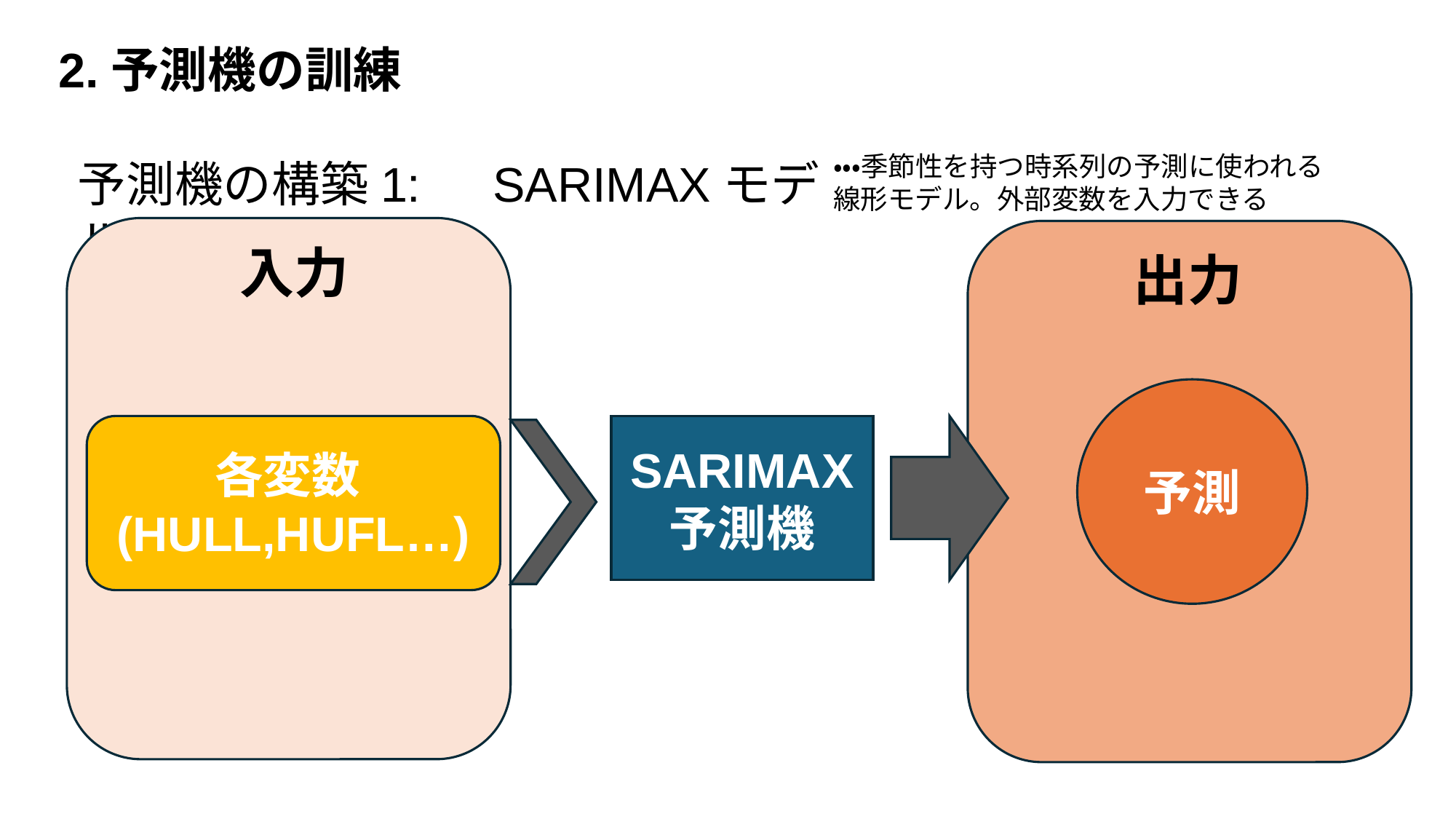

2.予測機の訓練
・・・季節性を持つ時系列の予測に使われる線形モデル。外部変数を入力できる
予測機の構築1:　SARIMAXモデル

入力
出力
予測
各変数(HULL,HUFL…)

SARIMAX
予測機